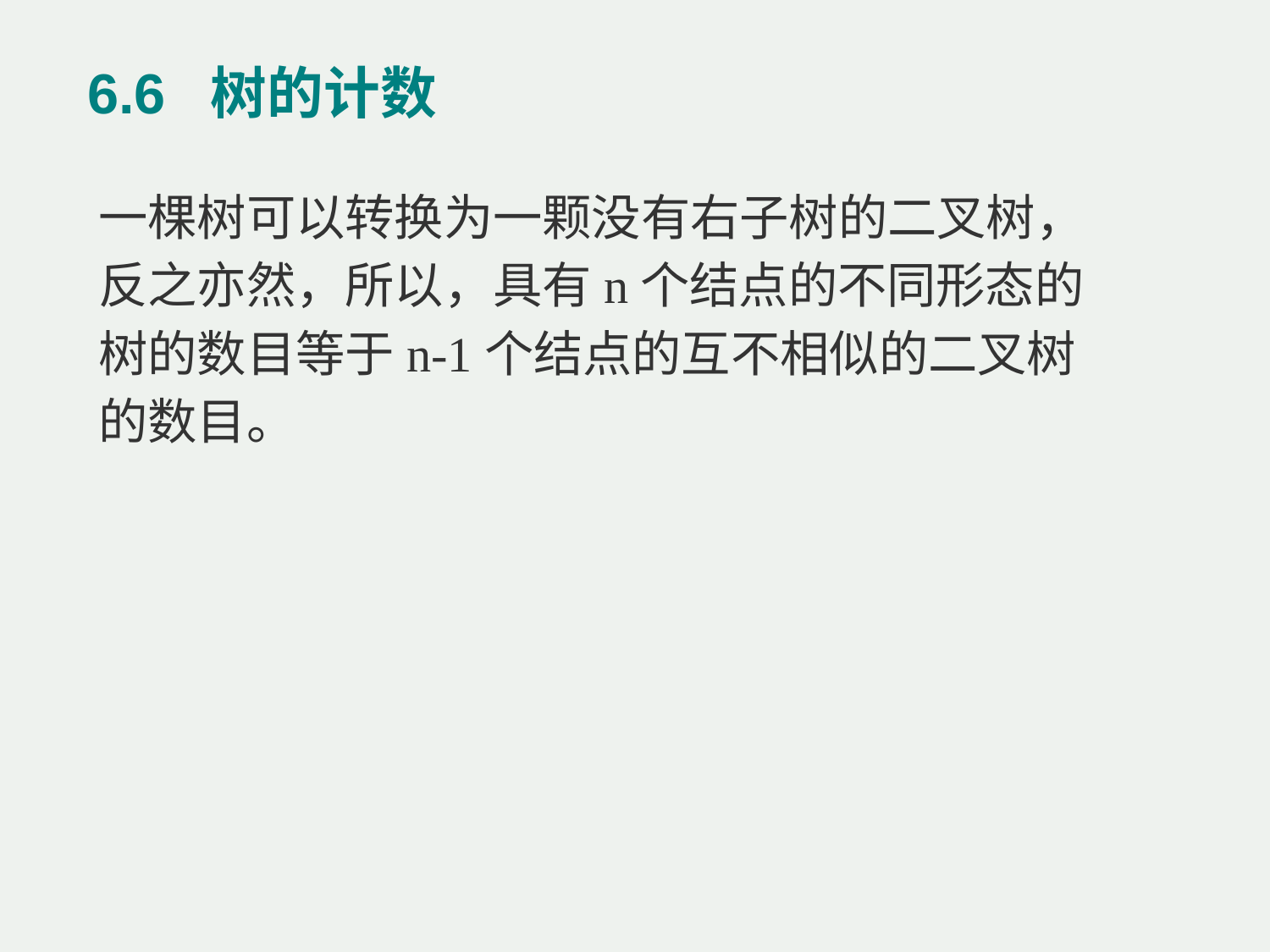

# 6.6  树的计数
一棵树可以转换为一颗没有右子树的二叉树，反之亦然，所以，具有n个结点的不同形态的树的数目等于n-1个结点的互不相似的二叉树的数目。